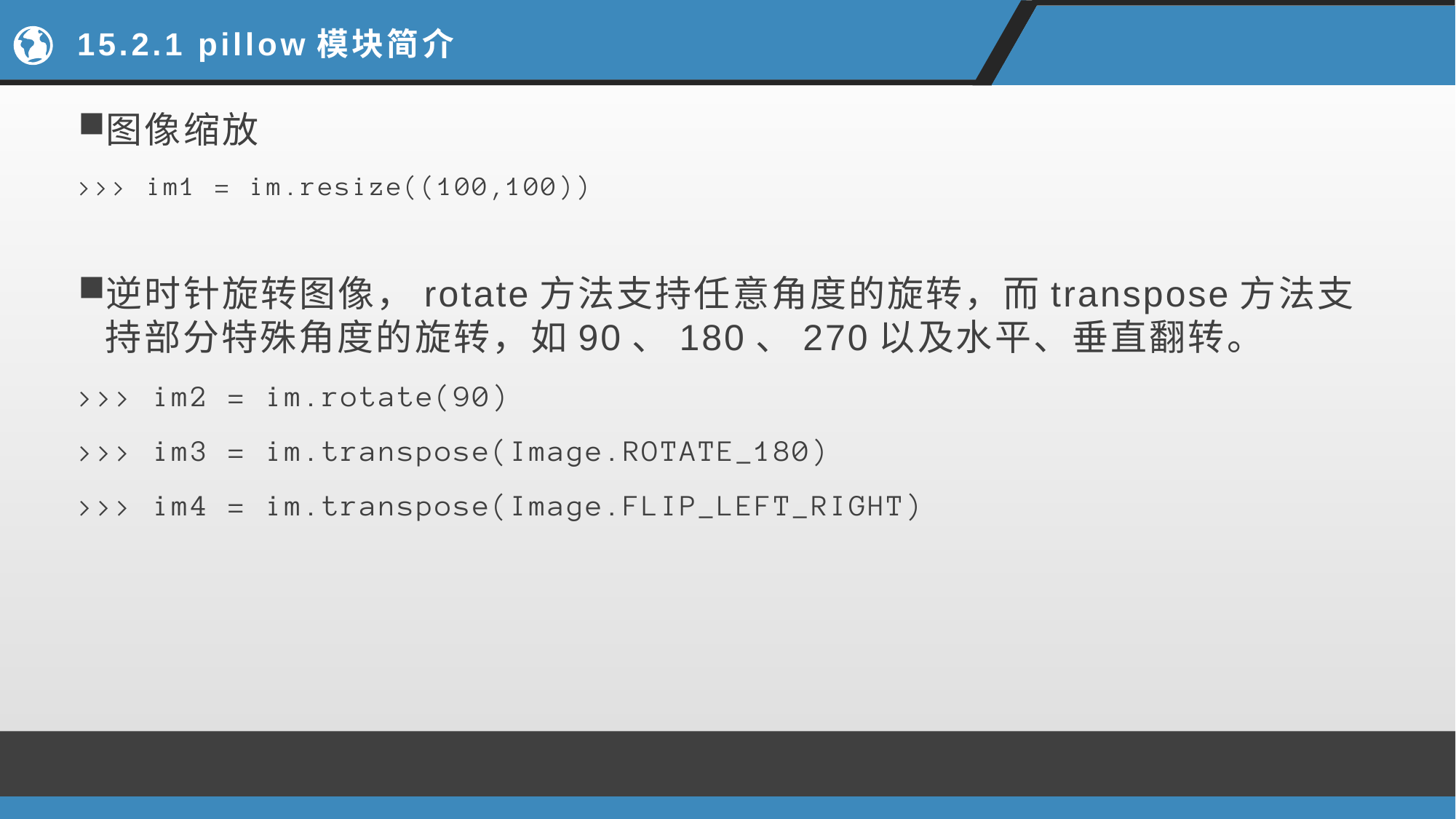

# 15.2.1 pillow模块简介

图像缩放
>>> im1 = im.resize((100,100))

逆时针旋转图像，rotate方法支持任意角度的旋转，而transpose方法支持部分特殊角度的旋转，如90、180、270以及水平、垂直翻转。
>>> im2 = im.rotate(90)
>>> im3 = im.transpose(Image.ROTATE_180)
>>> im4 = im.transpose(Image.FLIP_LEFT_RIGHT)